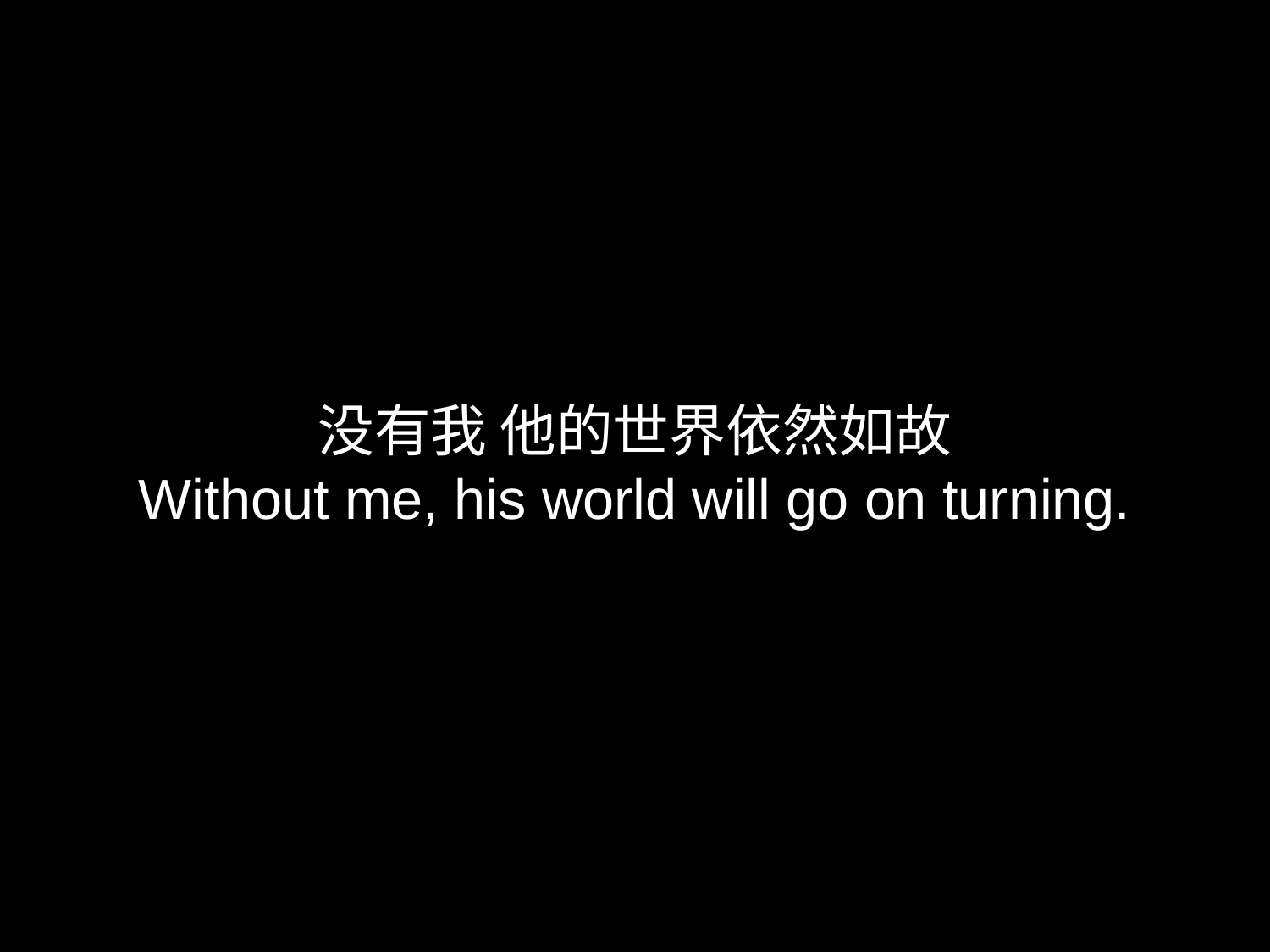

没有我 他的世界依然如故
Without me, his world will go on turning.